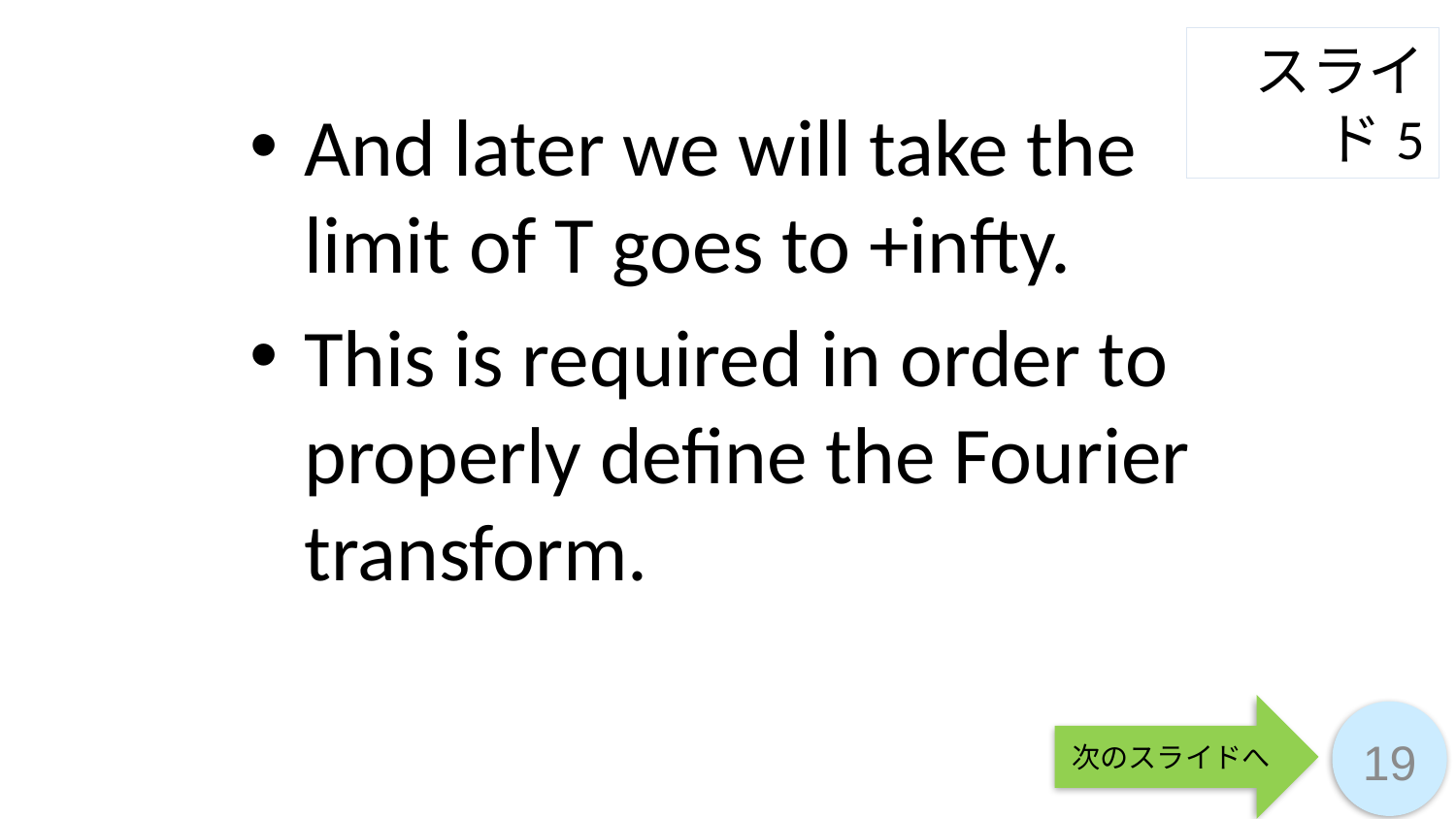

スライド5
And later we will take the limit of T goes to +infty.
This is required in order to properly define the Fourier transform.
次のスライドへ
19